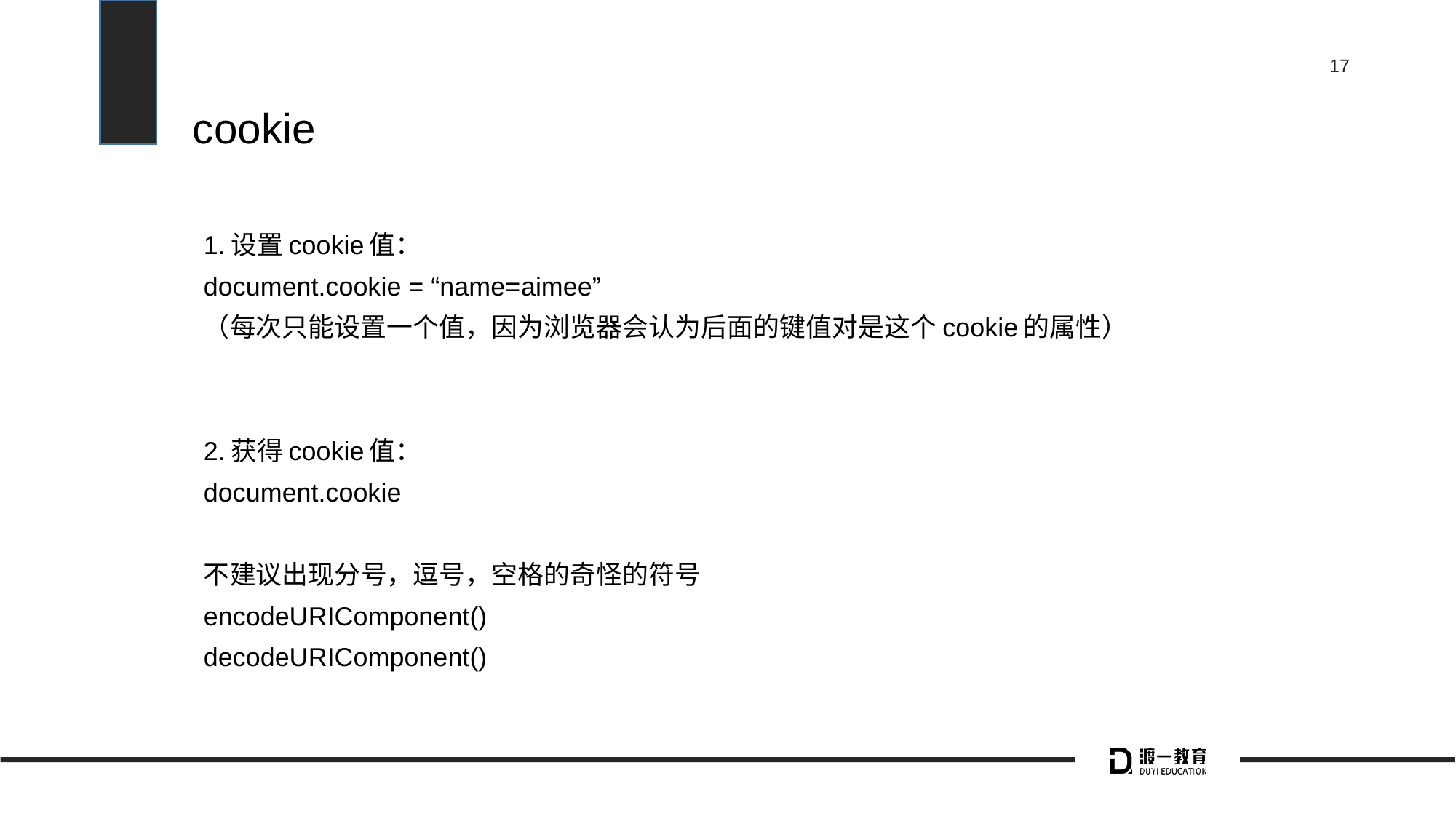

# cookie
1.设置cookie值：
document.cookie = “name=aimee”
（每次只能设置一个值，因为浏览器会认为后面的键值对是这个cookie的属性）

2.获得cookie值：
document.cookie

不建议出现分号，逗号，空格的奇怪的符号
encodeURIComponent()
decodeURIComponent()